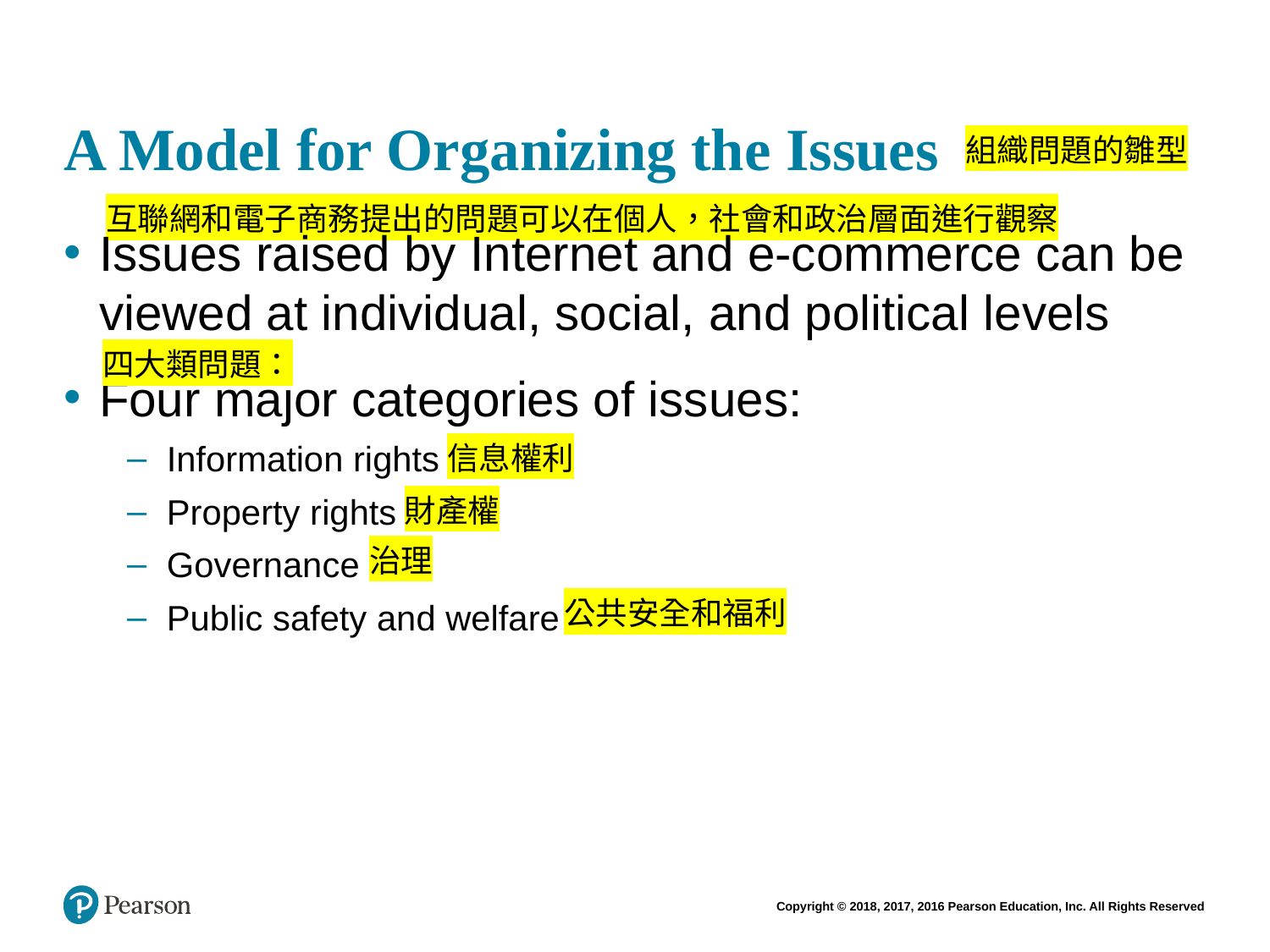

# A Model for Organizing the Issues
組織問題的雛型
互聯網和電子商務提出的問題可以在個人，社會和政治層面進行觀察
Issues raised by Internet and e-commerce can be viewed at individual, social, and political levels
Four major categories of issues:
Information rights
Property rights
Governance
Public safety and welfare
四大類問題：
信息權利
財產權
治理
公共安全和福利